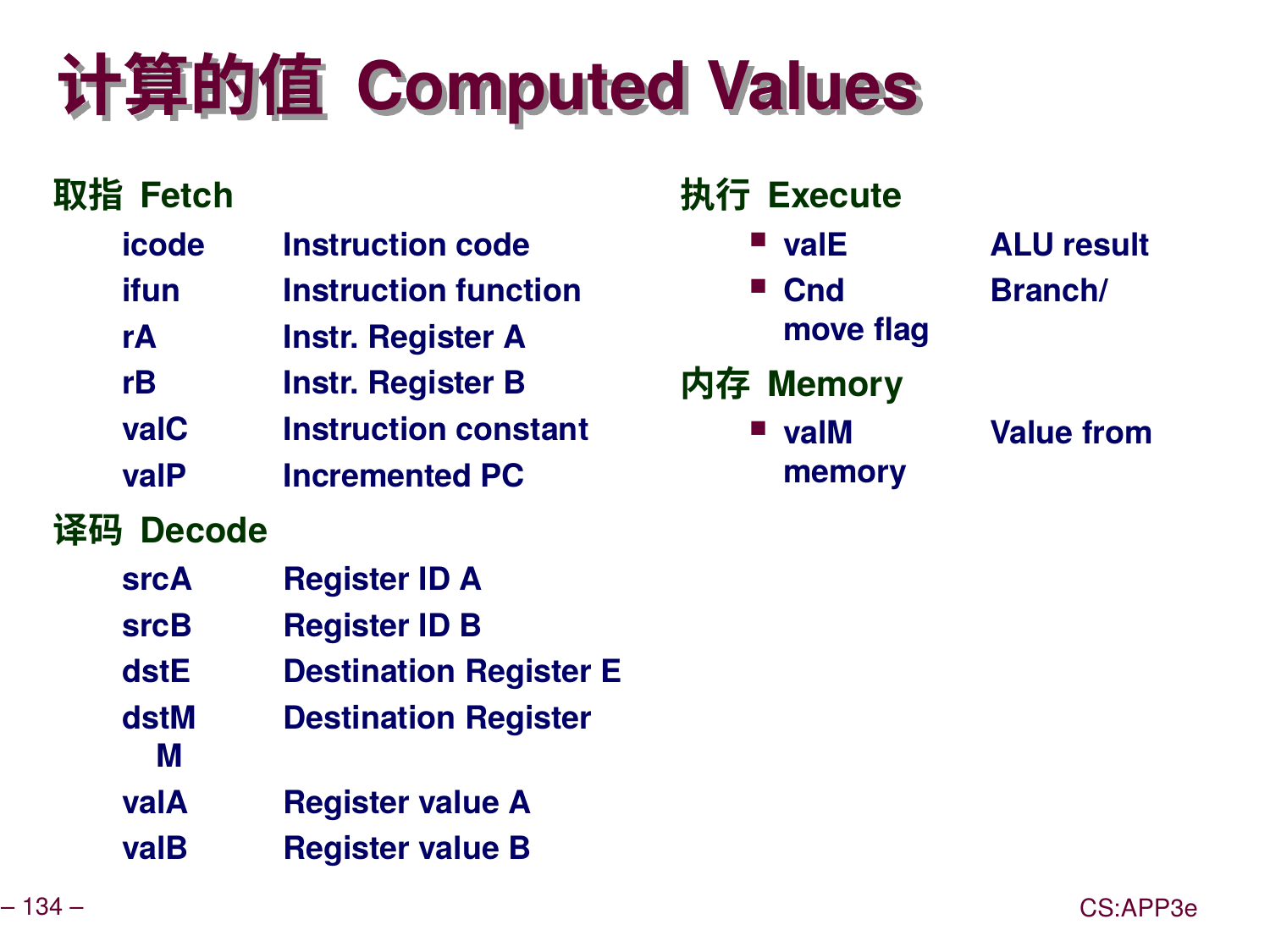

# 计算的值 Computed Values
取指 Fetch
icode	Instruction code
ifun	Instruction function
rA	Instr. Register A
rB	Instr. Register B
valC	Instruction constant
valP	Incremented PC
译码 Decode
srcA	Register ID A
srcB	Register ID B
dstE	Destination Register E
dstM	Destination Register M
valA	Register value A
valB	Register value B

执行 Execute
valE	ALU result
Cnd	Branch/move flag
内存 Memory
valM	Value from memory